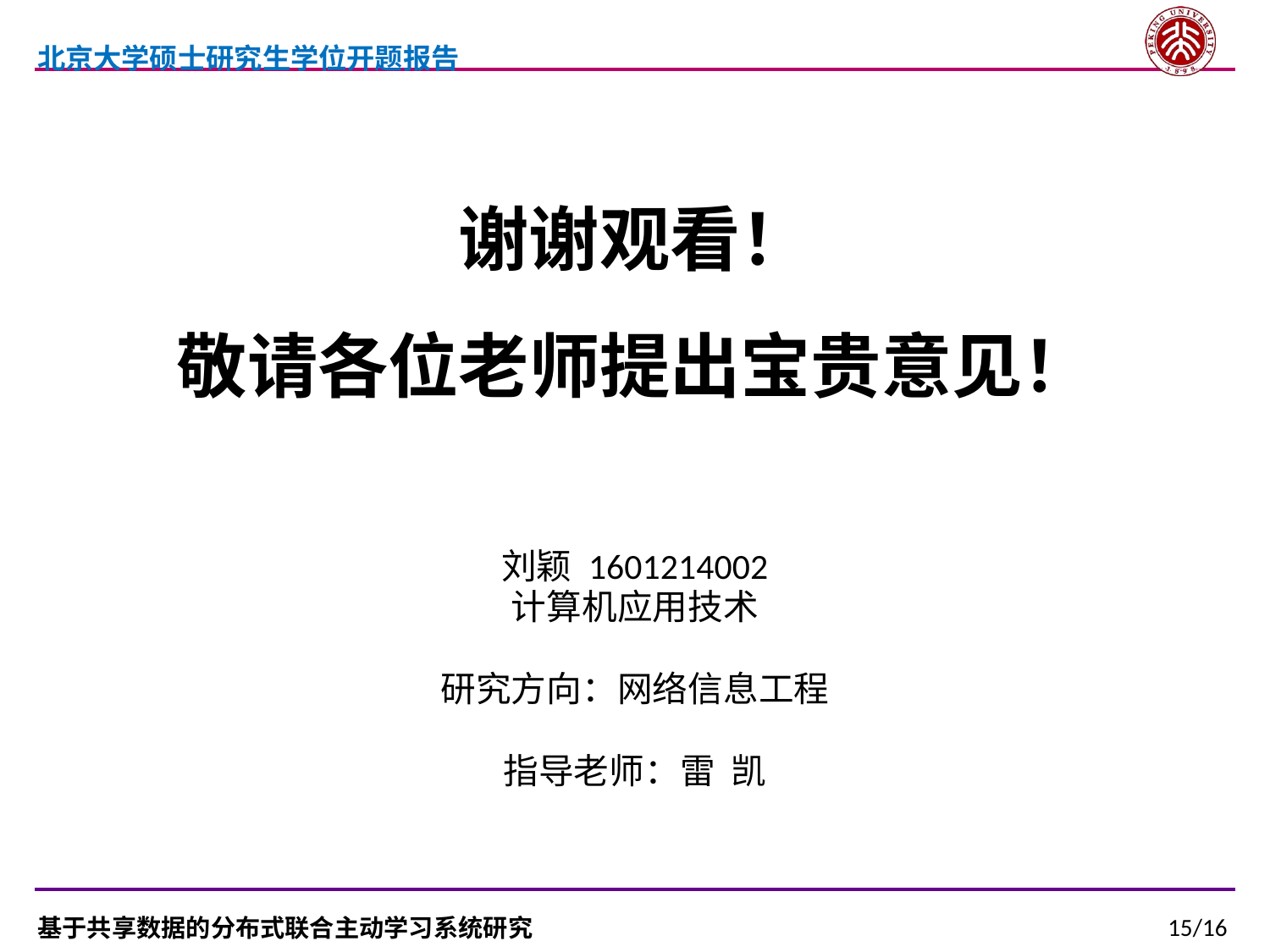

北京大学硕士研究生学位开题报告
谢谢观看！
敬请各位老师提出宝贵意见！

刘颖 1601214002
计算机应用技术

研究方向：网络信息工程

指导老师：雷  凯
15/16
基于共享数据的分布式联合主动学习系统研究